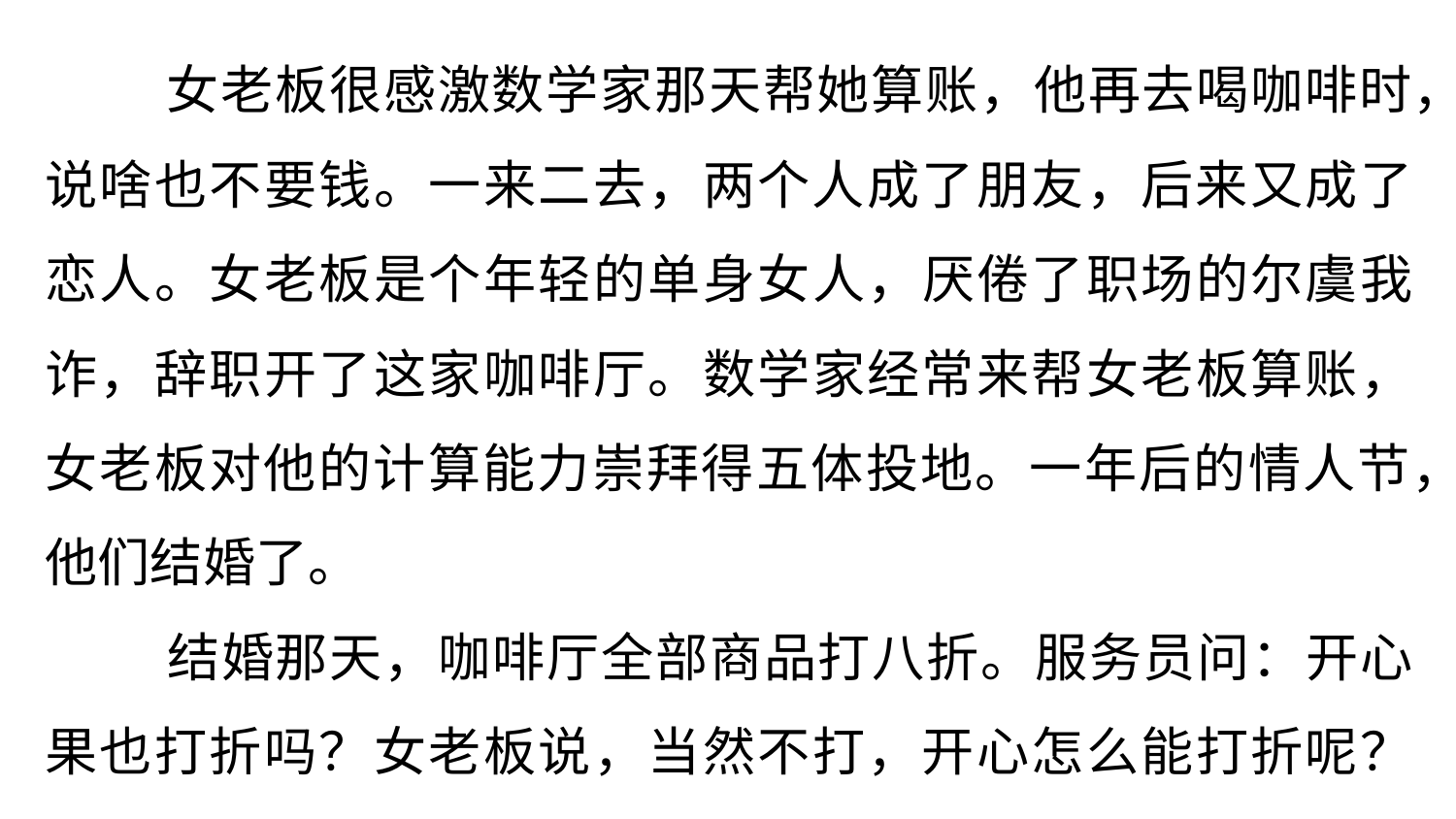

女老板很感激数学家那天帮她算账，他再去喝咖啡时，说啥也不要钱。一来二去，两个人成了朋友，后来又成了恋人。女老板是个年轻的单身女人，厌倦了职场的尔虞我诈，辞职开了这家咖啡厅。数学家经常来帮女老板算账，女老板对他的计算能力崇拜得五体投地。一年后的情人节，他们结婚了。
        结婚那天，咖啡厅全部商品打八折。服务员问：开心果也打折吗？女老板说，当然不打，开心怎么能打折呢？数学